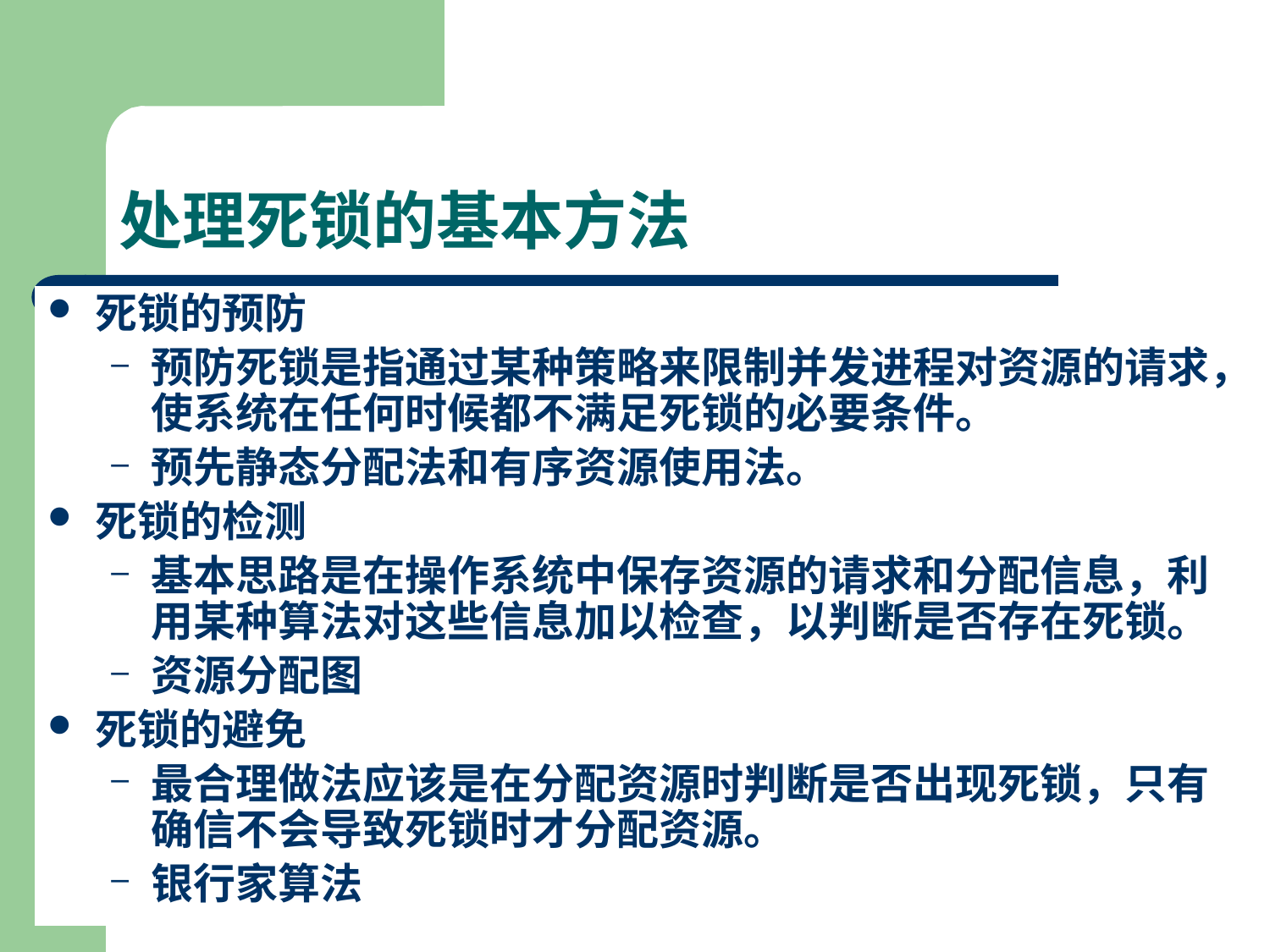

# 处理死锁的基本方法
死锁的预防
预防死锁是指通过某种策略来限制并发进程对资源的请求，使系统在任何时候都不满足死锁的必要条件。
预先静态分配法和有序资源使用法。
死锁的检测
基本思路是在操作系统中保存资源的请求和分配信息，利用某种算法对这些信息加以检查，以判断是否存在死锁。
资源分配图
死锁的避免
最合理做法应该是在分配资源时判断是否出现死锁，只有确信不会导致死锁时才分配资源。
银行家算法